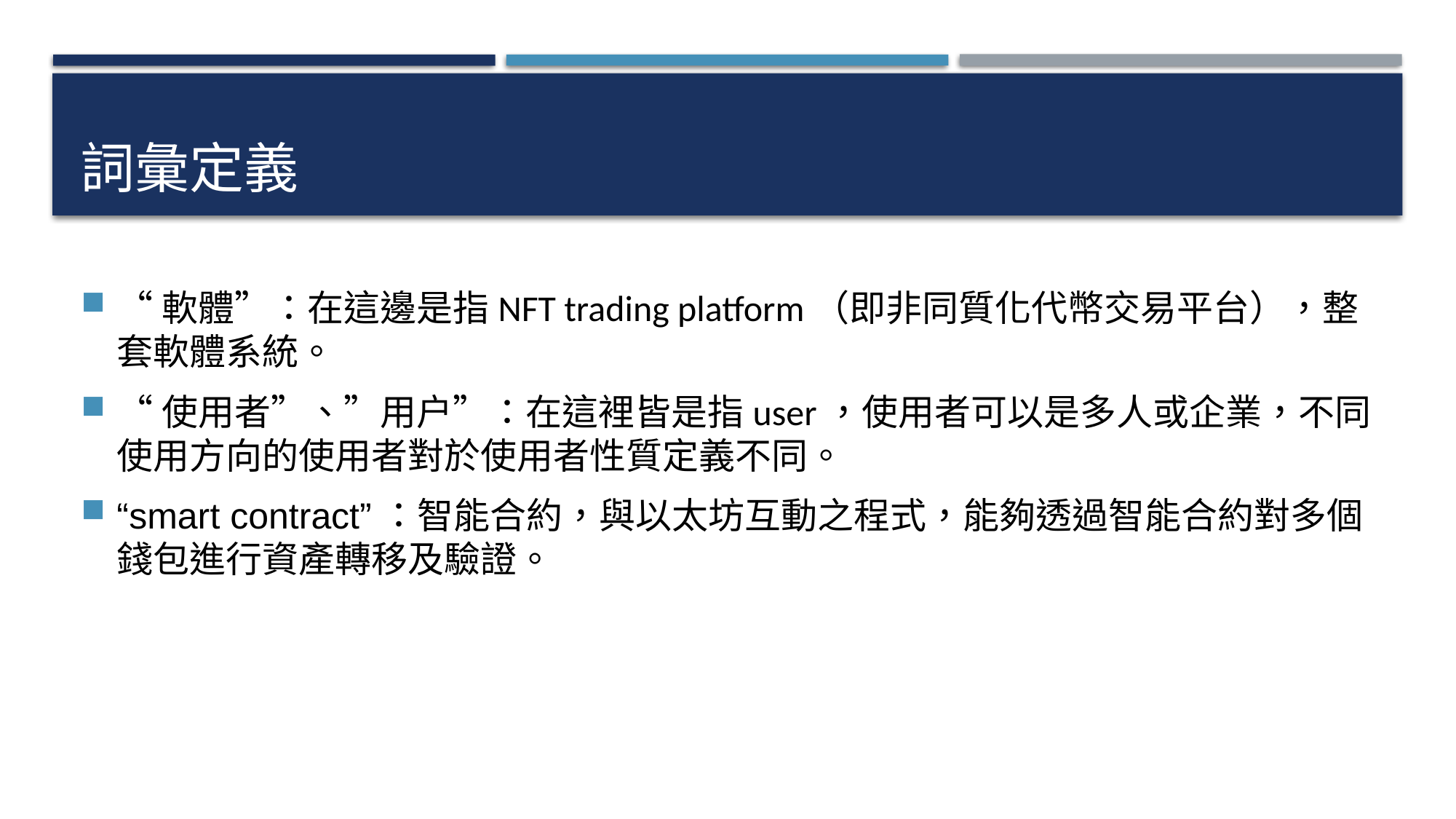

# 詞彙定義
“軟體”：在這邊是指NFT trading platform（即非同質化代幣交易平台），整套軟體系統。
“使用者”、”用户”：在這裡皆是指user，使用者可以是多人或企業，不同使用方向的使用者對於使用者性質定義不同。
“smart contract”：智能合約，與以太坊互動之程式，能夠透過智能合約對多個錢包進行資產轉移及驗證。